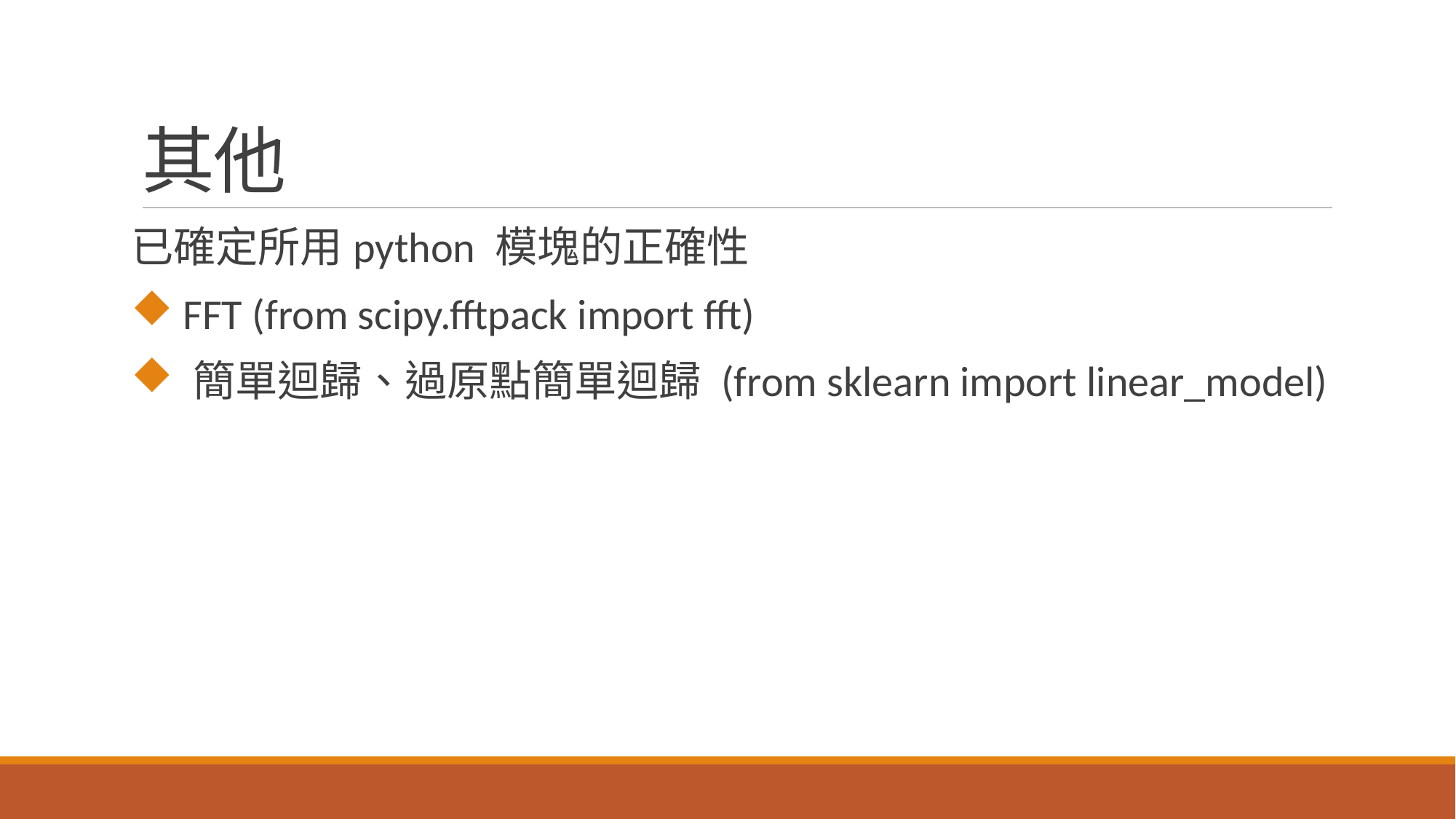

# 其他
已確定所用python 模塊的正確性
 FFT (from scipy.fftpack import fft)
 簡單迴歸、過原點簡單迴歸 (from sklearn import linear_model)